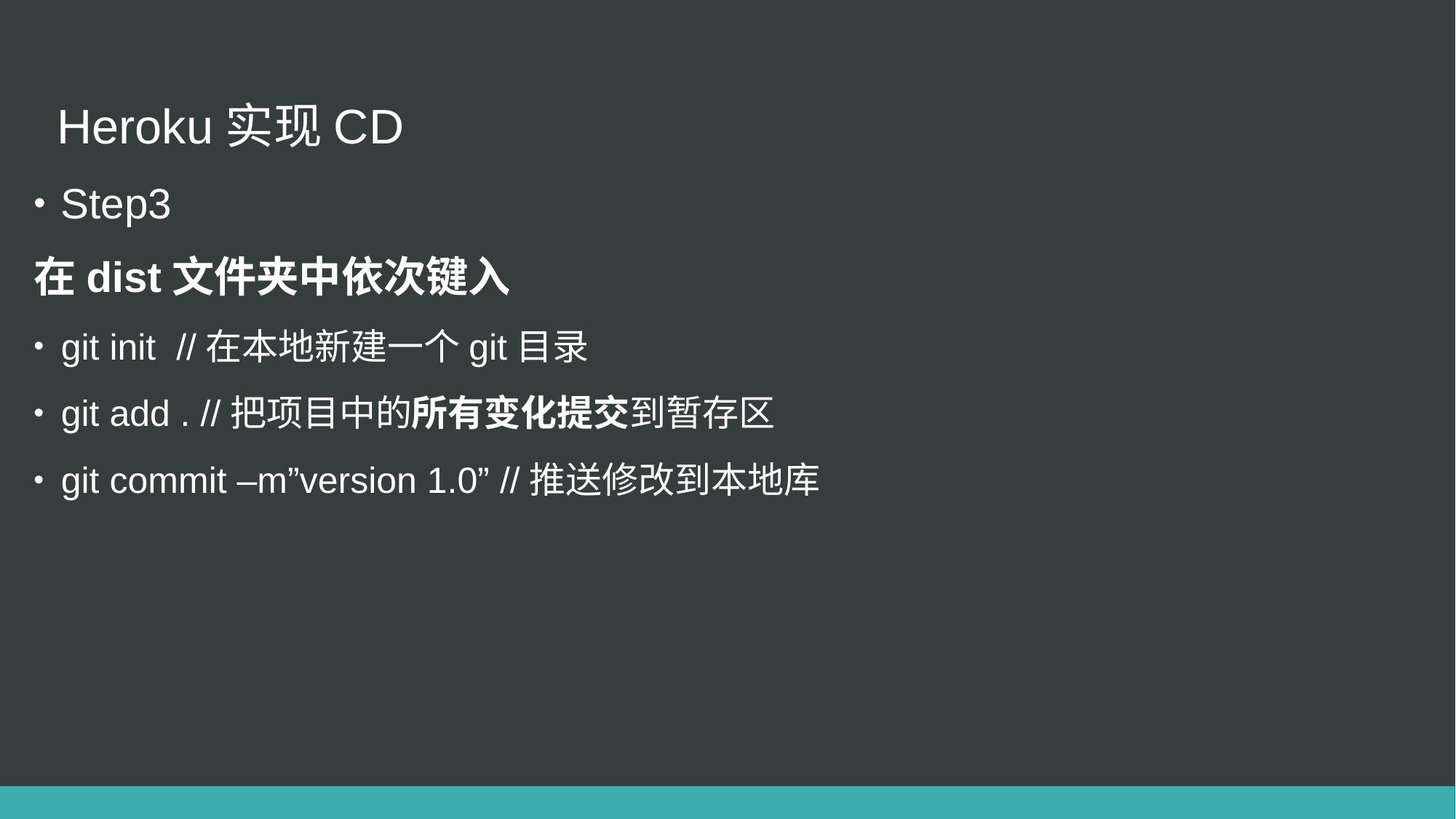

# Heroku实现CD
Step3
在dist文件夹中依次键入
git init  //在本地新建一个git目录
git add . //把项目中的所有变化提交到暂存区
git commit –m”version 1.0” //推送修改到本地库